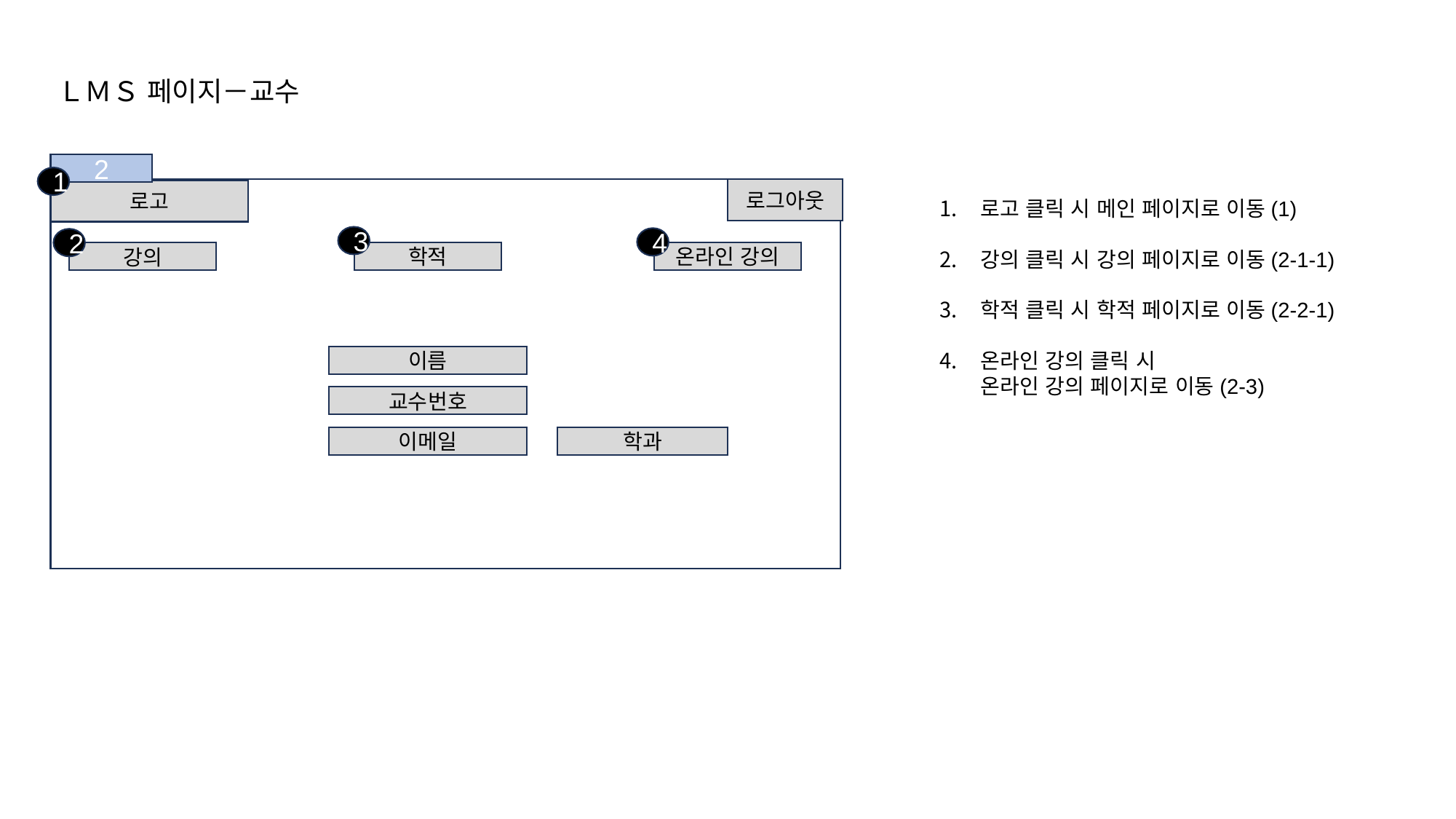

ＬＭＳ 페이지－교수
2
1
로그아웃

로고
로고 클릭 시 메인 페이지로 이동(1)

강의 클릭 시 강의 페이지로 이동(2-1-1)

학적 클릭 시 학적 페이지로 이동(2-2-1)

온라인 강의 클릭 시
      온라인 강의 페이지로 이동(2-3)
3
4
2
학적
온라인 강의
강의
이름
교수번호
이메일
학과